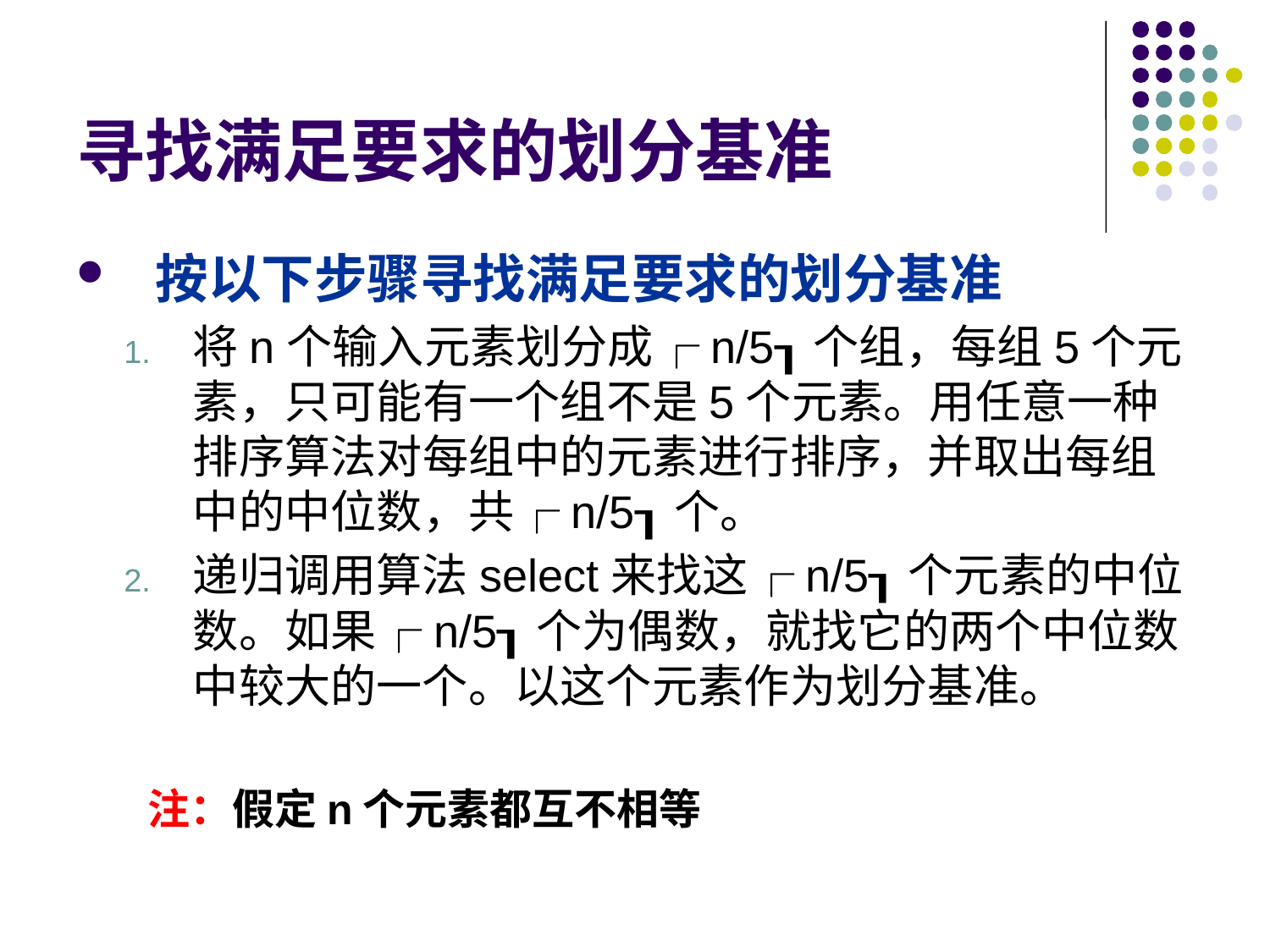

# 寻找满足要求的划分基准
按以下步骤寻找满足要求的划分基准
将n个输入元素划分成┌n/5┒个组，每组5个元素，只可能有一个组不是5个元素。用任意一种排序算法对每组中的元素进行排序，并取出每组中的中位数，共┌n/5┒个。
递归调用算法select来找这┌n/5┒个元素的中位数。如果┌n/5┒个为偶数，就找它的两个中位数中较大的一个。以这个元素作为划分基准。
注：假定n个元素都互不相等